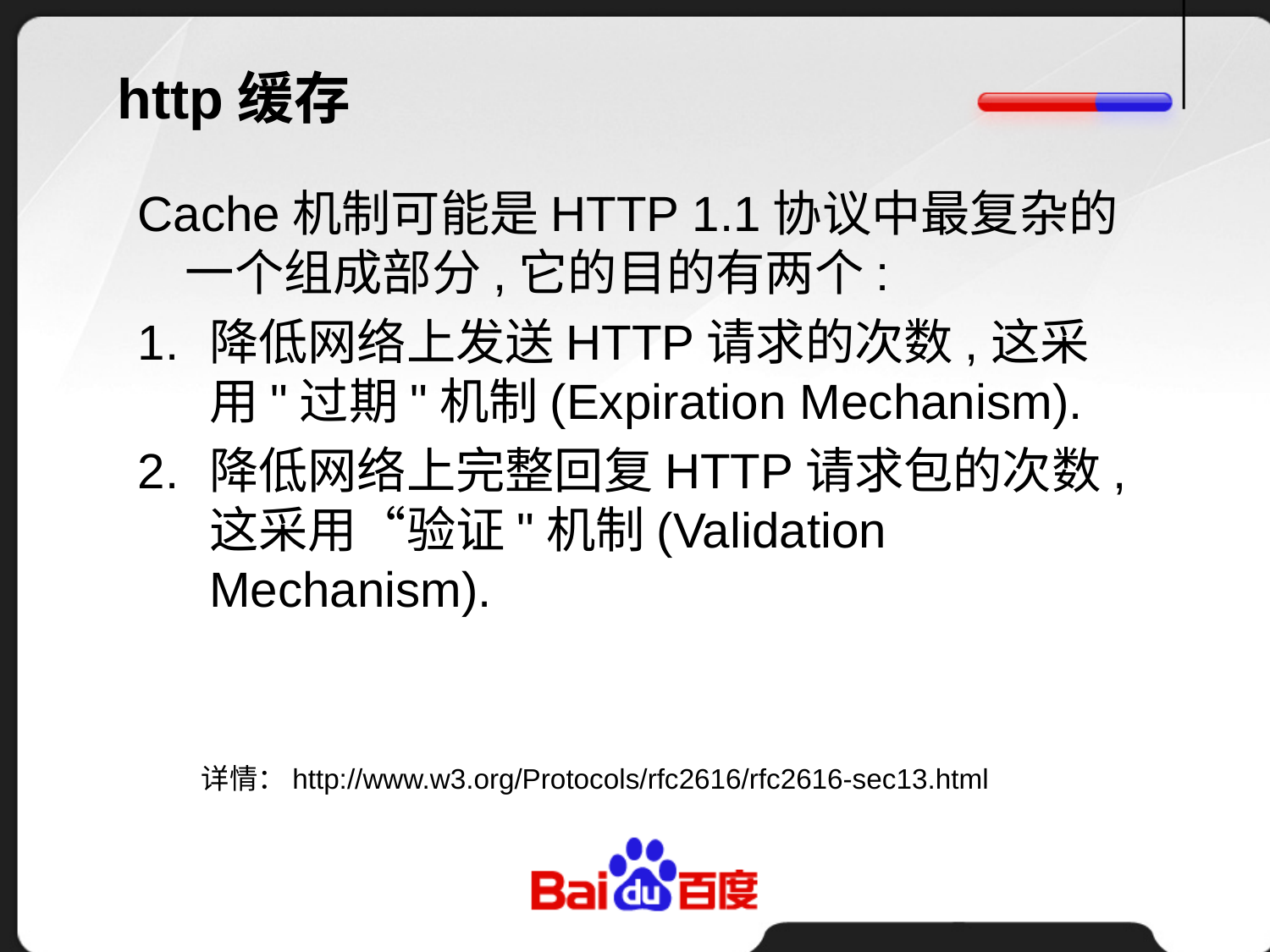

# http缓存
Cache机制可能是HTTP 1.1协议中最复杂的一个组成部分,它的目的有两个:
降低网络上发送HTTP请求的次数,这采用"过期"机制(Expiration Mechanism).
降低网络上完整回复HTTP请求包的次数,这采用“验证"机制(Validation Mechanism).

详情：http://www.w3.org/Protocols/rfc2616/rfc2616-sec13.html